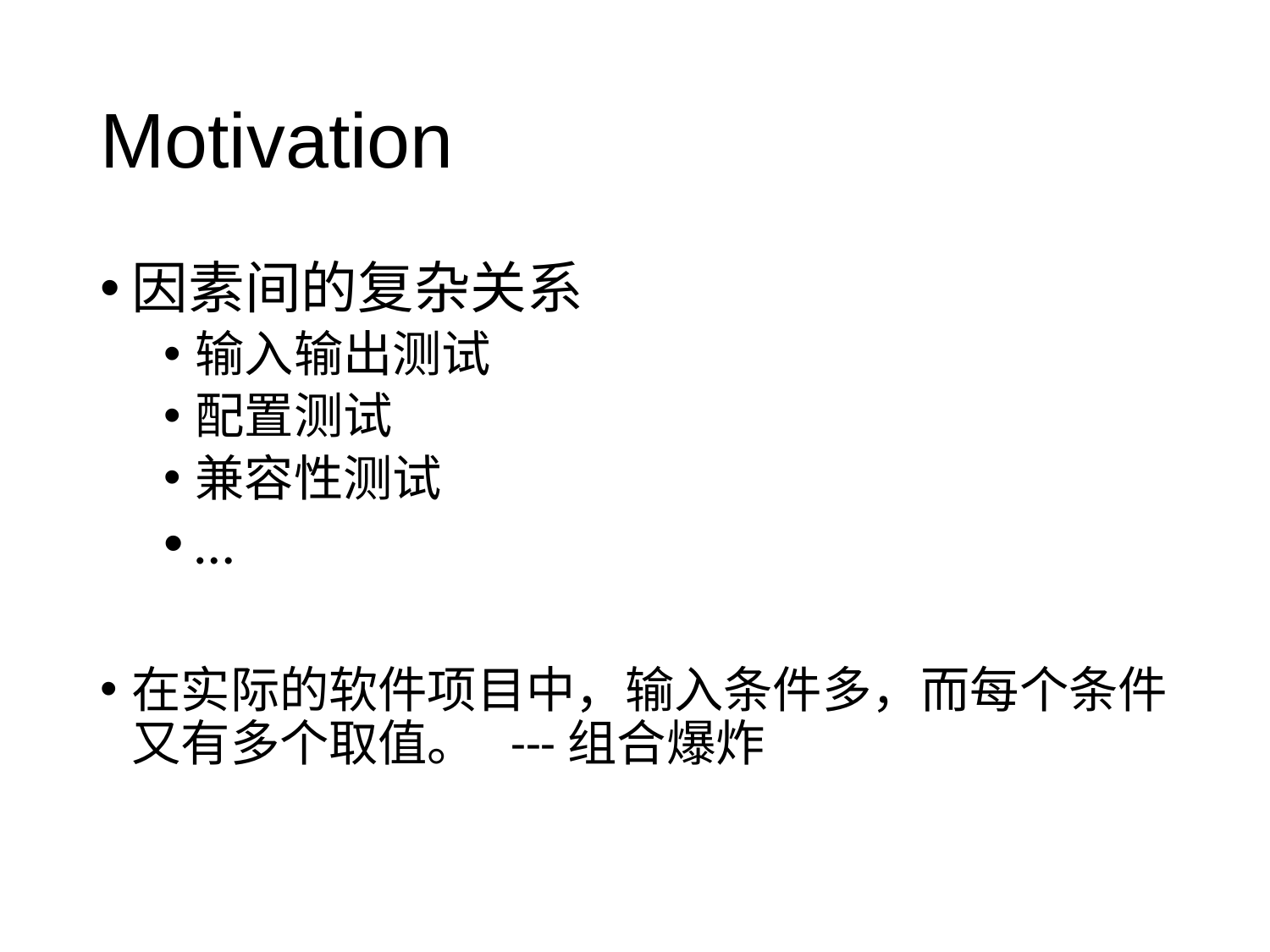

# Motivation
因素间的复杂关系
输入输出测试
配置测试
兼容性测试
…

在实际的软件项目中，输入条件多，而每个条件又有多个取值。  ---组合爆炸